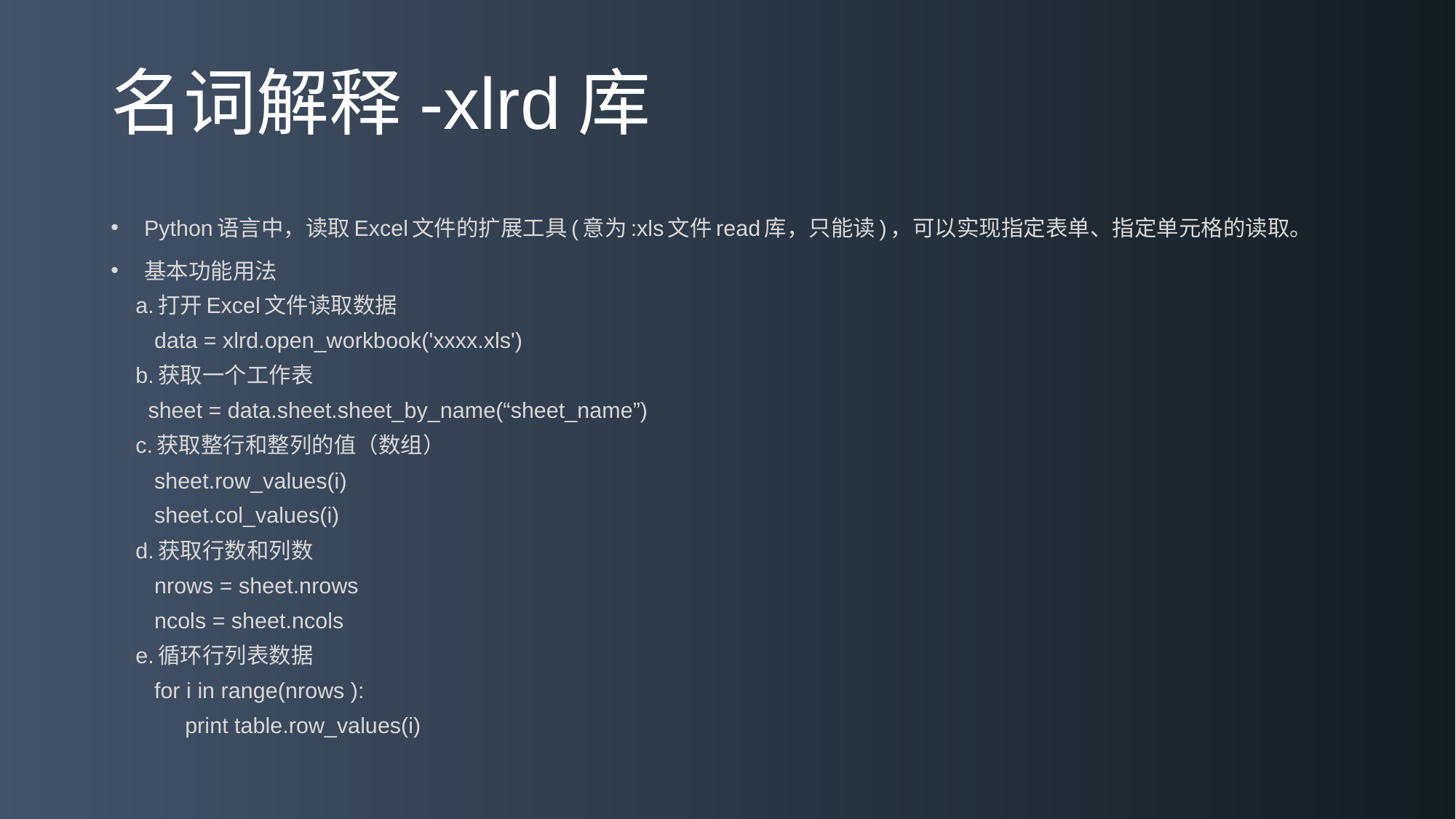

# 名词解释-xlrd库
Python语言中，读取Excel文件的扩展工具(意为:xls文件read库，只能读)，可以实现指定表单、指定单元格的读取。
基本功能用法
    a.打开Excel文件读取数据
       data = xlrd.open_workbook('xxxx.xls')
    b.获取一个工作表
      sheet = data.sheet.sheet_by_name(“sheet_name”)
    c.获取整行和整列的值（数组）
       sheet.row_values(i)
       sheet.col_values(i)
    d.获取行数和列数
       nrows = sheet.nrows
       ncols = sheet.ncols
    e.循环行列表数据
       for i in range(nrows ):
            print table.row_values(i)